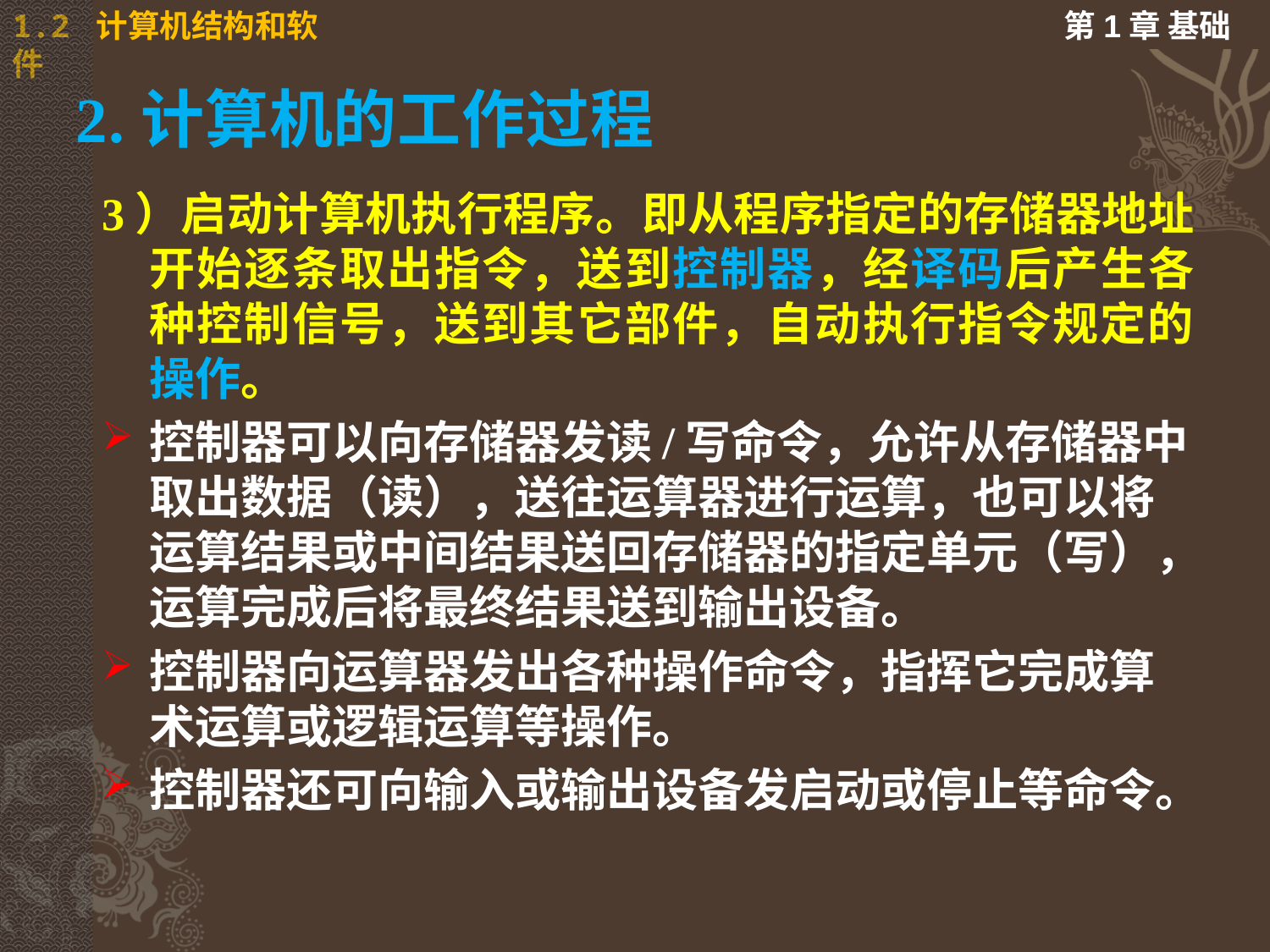

# 2.计算机的工作过程
3）启动计算机执行程序。即从程序指定的存储器地址开始逐条取出指令，送到控制器，经译码后产生各种控制信号，送到其它部件，自动执行指令规定的操作。
控制器可以向存储器发读/写命令，允许从存储器中取出数据（读），送往运算器进行运算，也可以将运算结果或中间结果送回存储器的指定单元（写），运算完成后将最终结果送到输出设备。
控制器向运算器发出各种操作命令，指挥它完成算术运算或逻辑运算等操作。
控制器还可向输入或输出设备发启动或停止等命令。